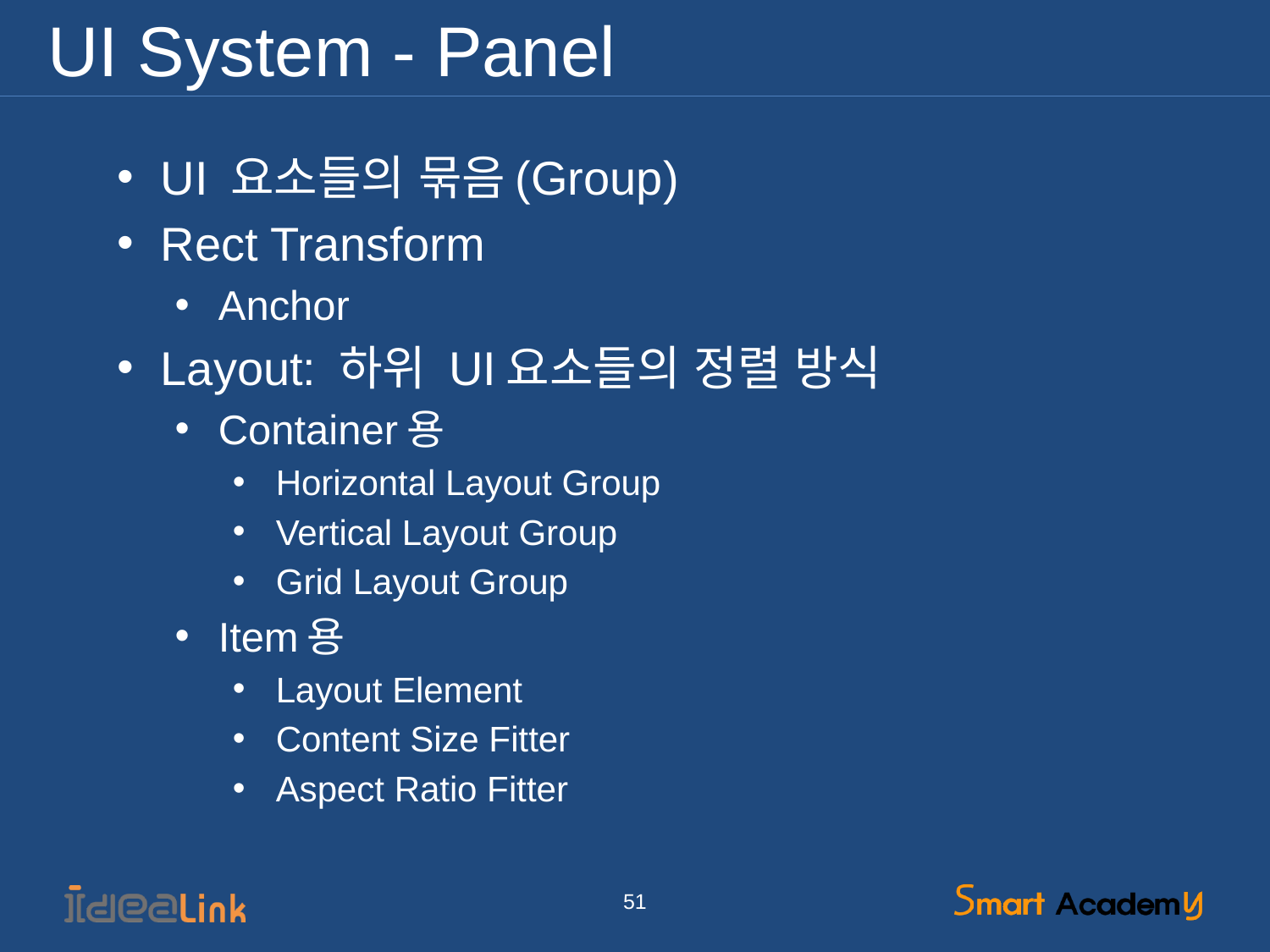

# UI System - Panel
UI 요소들의 묶음(Group)
Rect Transform
Anchor
Layout: 하위 UI요소들의 정렬 방식
Container용
Horizontal Layout Group
Vertical Layout Group
Grid Layout Group
Item용
Layout Element
Content Size Fitter
Aspect Ratio Fitter

51